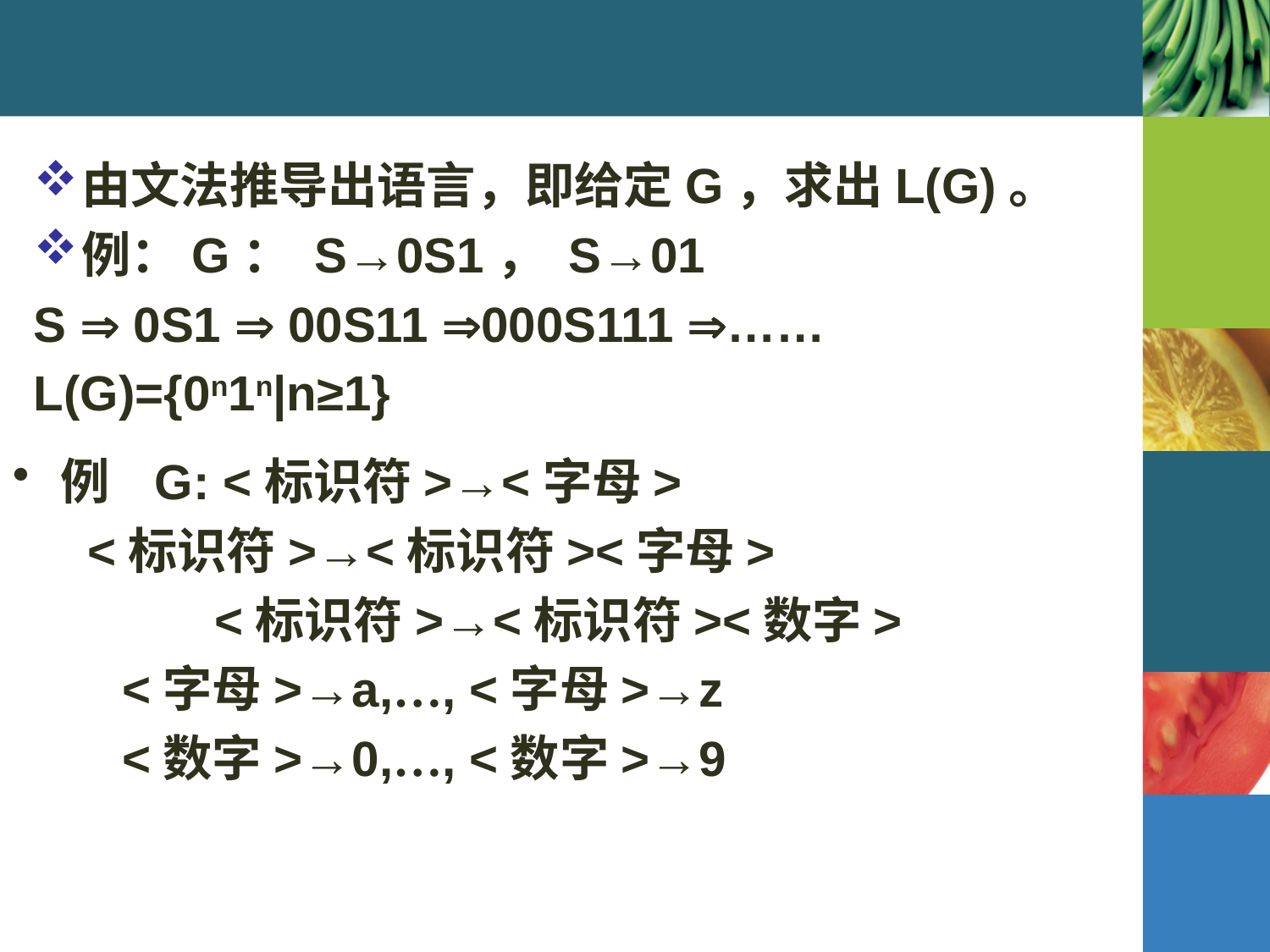

#
由文法推导出语言，即给定G，求出L(G)。
例：G： S→0S1， S→01
S ⇒ 0S1 ⇒ 00S11 ⇒000S111 ⇒……
L(G)={0n1n|n≥1}

例   G: <标识符>→<字母>
   	  <标识符>→<标识符><字母>
		  <标识符>→<标识符><数字>
        <字母>→a,…, <字母>→z
        <数字>→0,…, <数字>→9